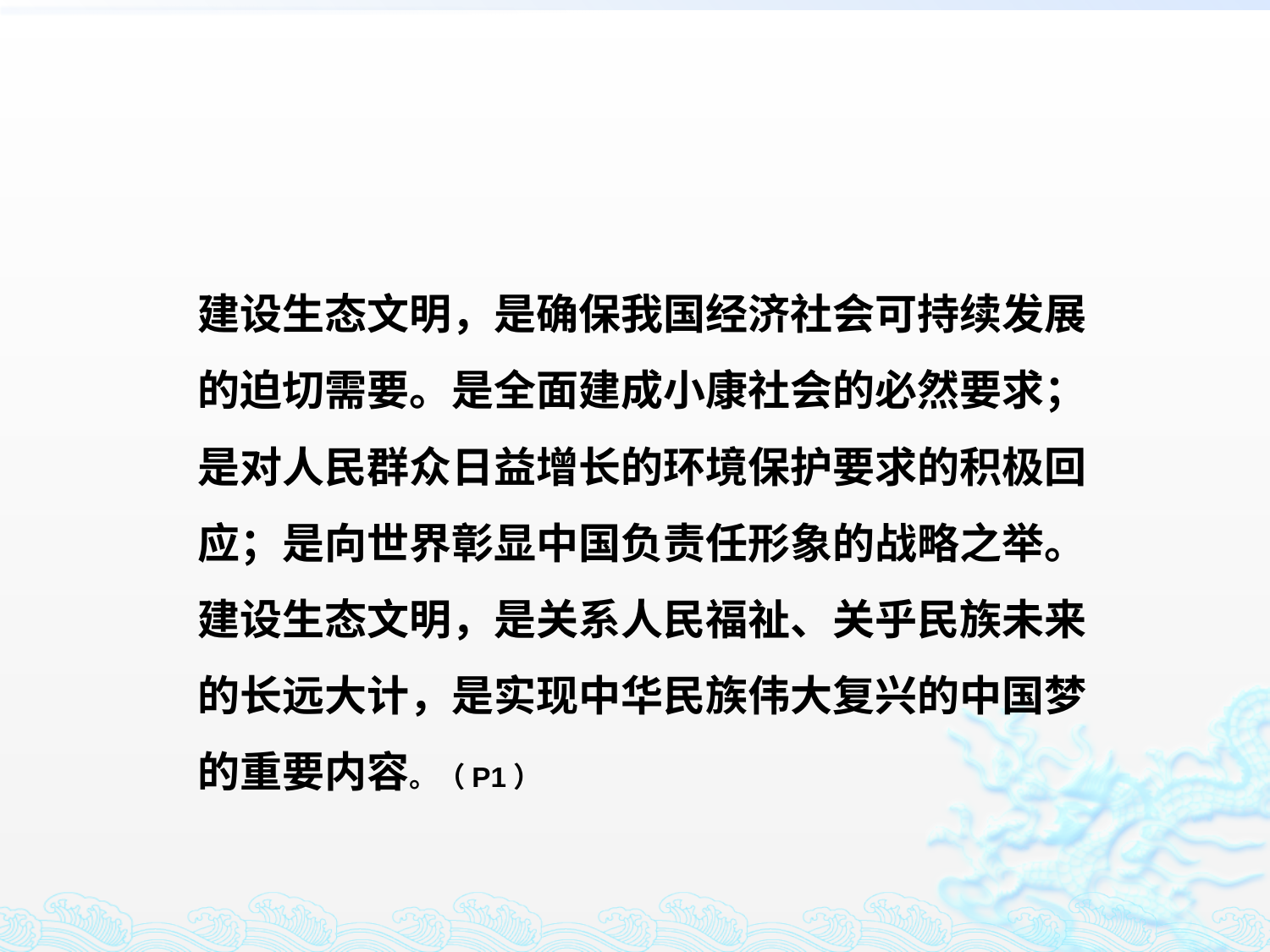

建设生态文明，是确保我国经济社会可持续发展的迫切需要。是全面建成小康社会的必然要求；是对人民群众日益增长的环境保护要求的积极回应；是向世界彰显中国负责任形象的战略之举。建设生态文明，是关系人民福祉、关乎民族未来的长远大计，是实现中华民族伟大复兴的中国梦的重要内容。（P1）